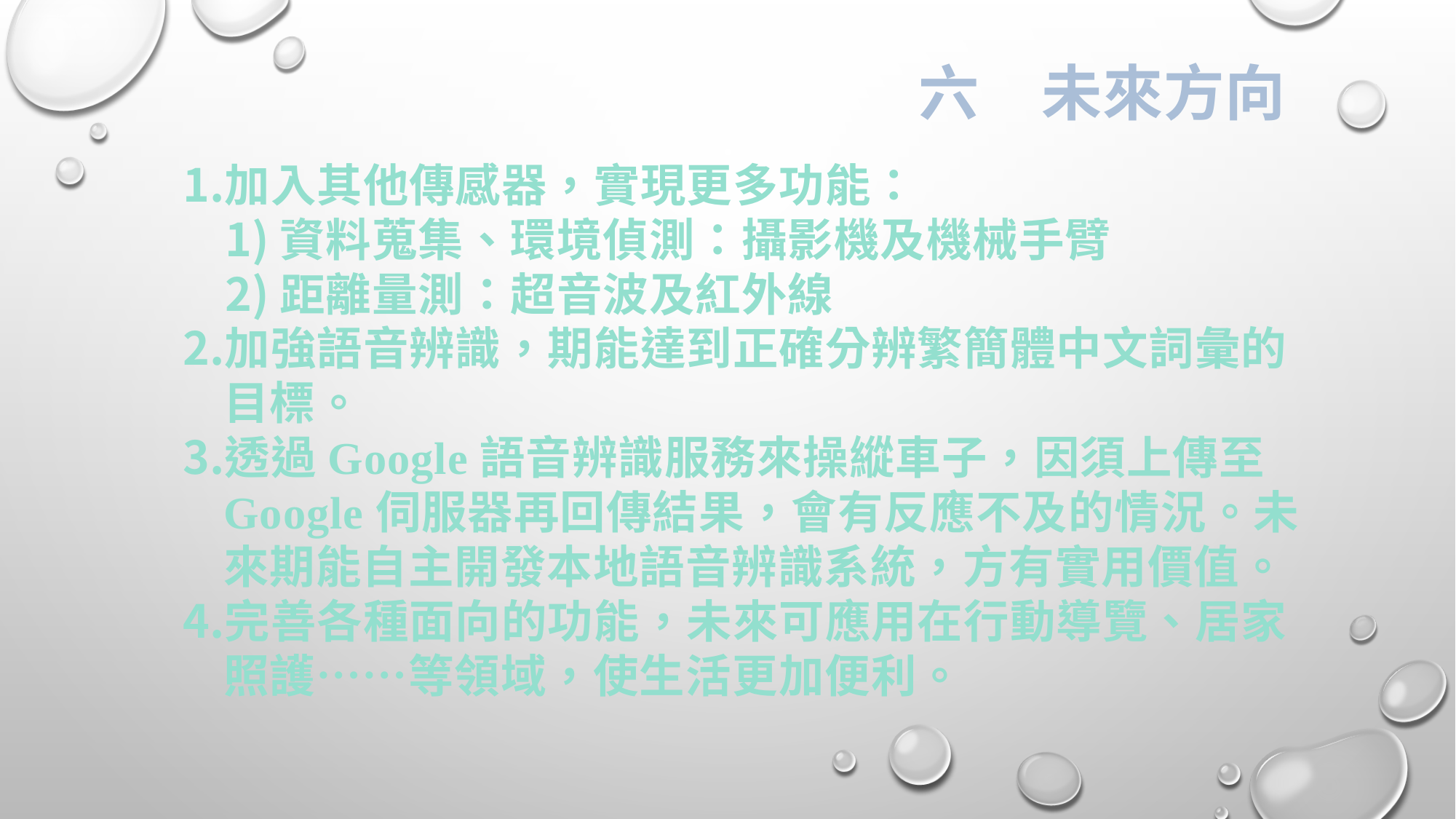

六　未來方向
加入其他傳感器，實現更多功能：
資料蒐集、環境偵測：攝影機及機械手臂
距離量測：超音波及紅外線
加強語音辨識，期能達到正確分辨繁簡體中文詞彙的目標。
透過Google語音辨識服務來操縱車子，因須上傳至Google伺服器再回傳結果，會有反應不及的情況。未來期能自主開發本地語音辨識系統，方有實用價值。
完善各種面向的功能，未來可應用在行動導覽、居家照護……等領域，使生活更加便利。